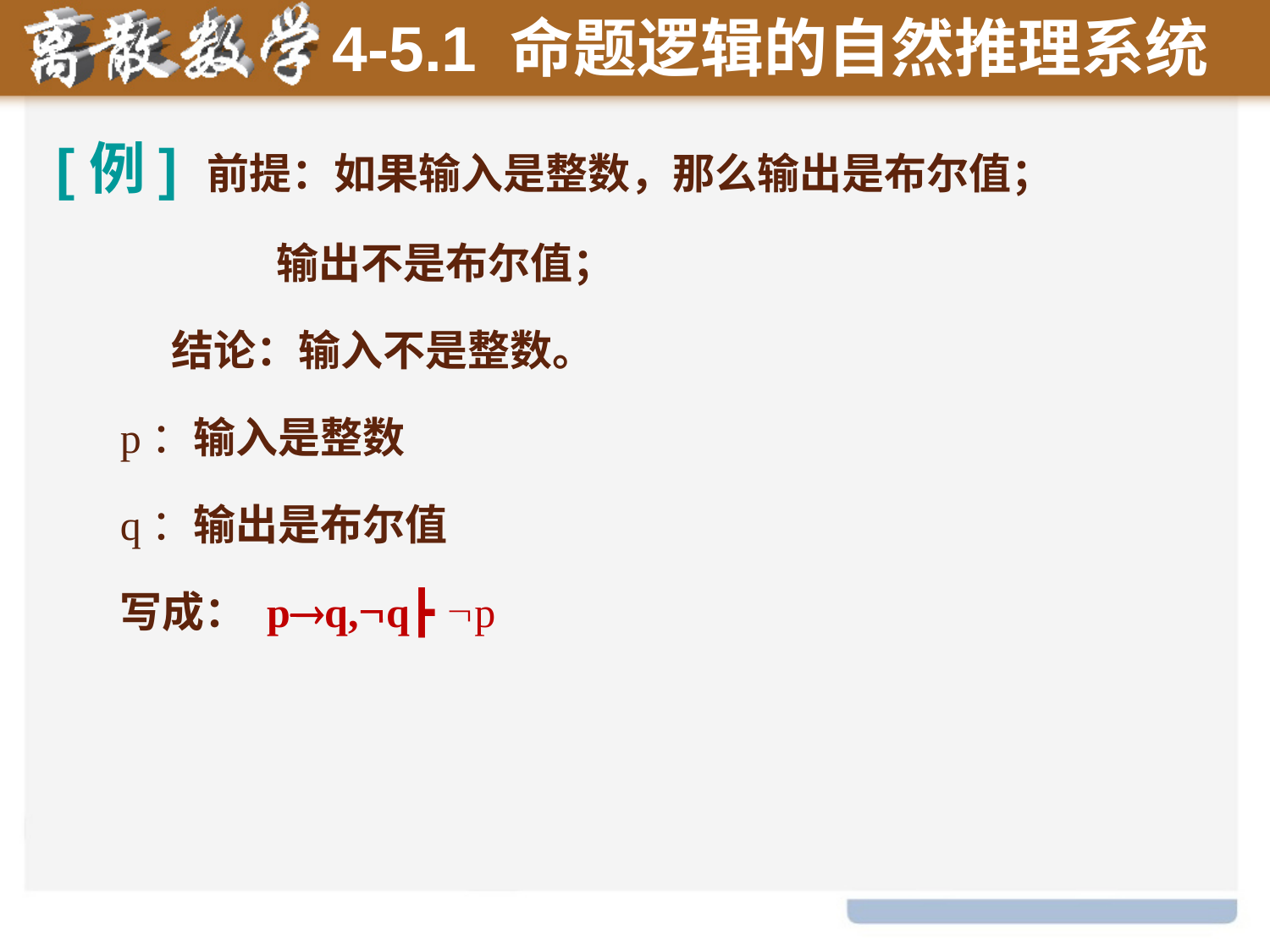

4-5.1 命题逻辑的自然推理系统
[例] 前提：如果输入是整数，那么输出是布尔值；
                      输出不是布尔值；
           结论：输入不是整数。
p：输入是整数
q：输出是布尔值
写成： p→q,¬q┣ ¬p